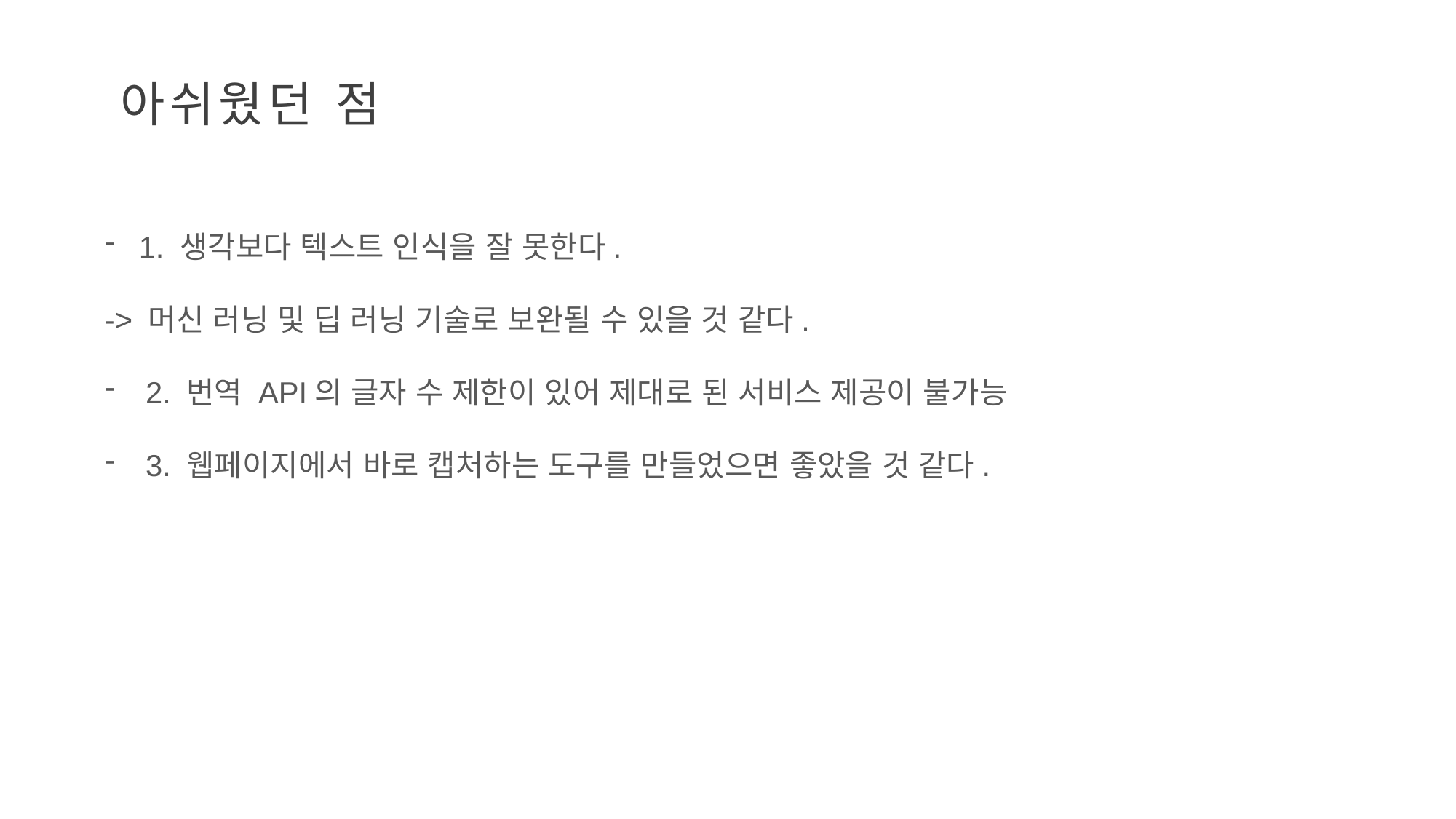

아쉬웠던 점
1. 생각보다 텍스트 인식을 잘 못한다.
-> 머신 러닝 및 딥 러닝 기술로 보완될 수 있을 것 같다.
2. 번역 API의 글자 수 제한이 있어 제대로 된 서비스 제공이 불가능
3. 웹페이지에서 바로 캡처하는 도구를 만들었으면 좋았을 것 같다.